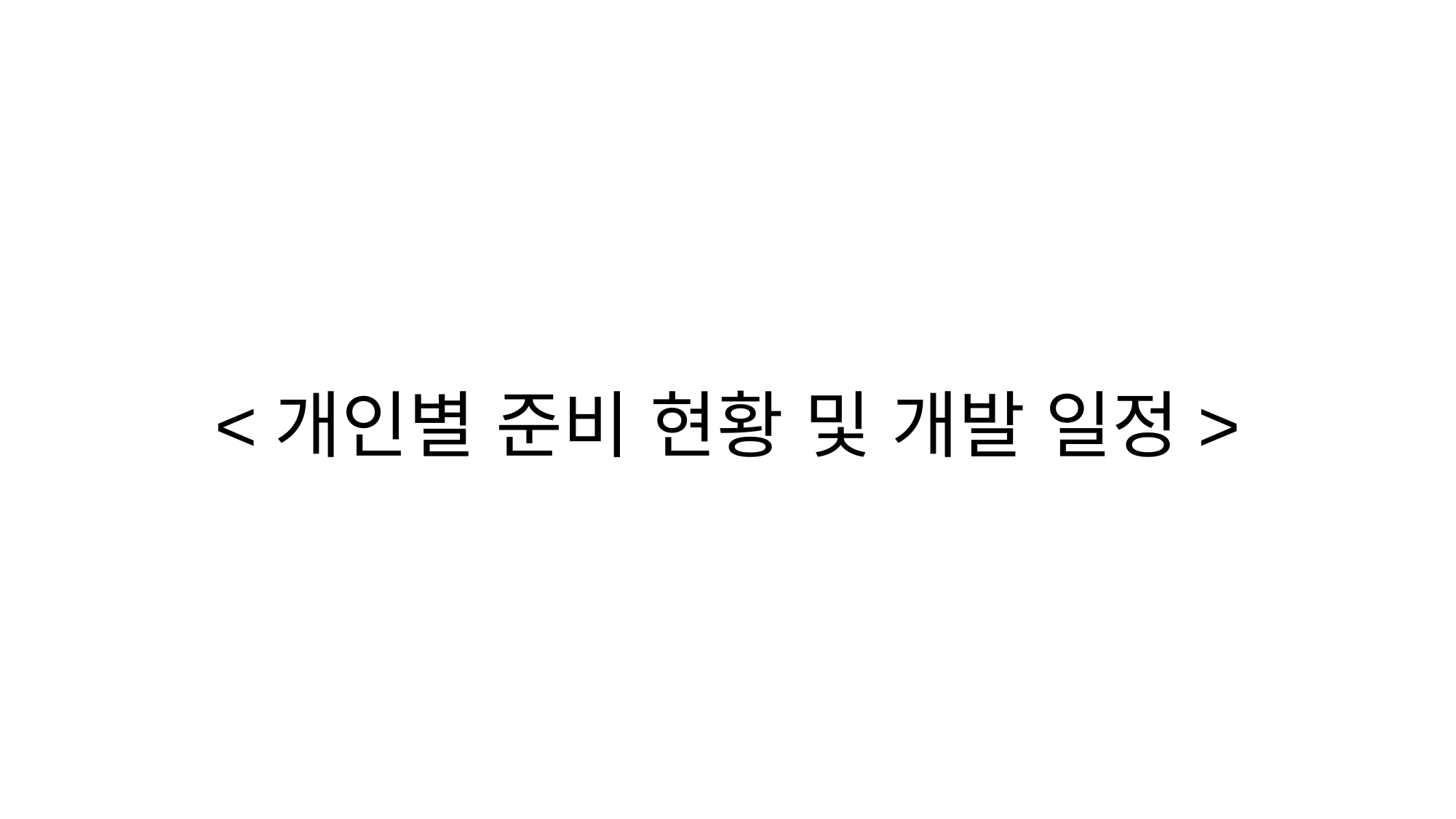

# <개인별 준비 현황 및 개발 일정>